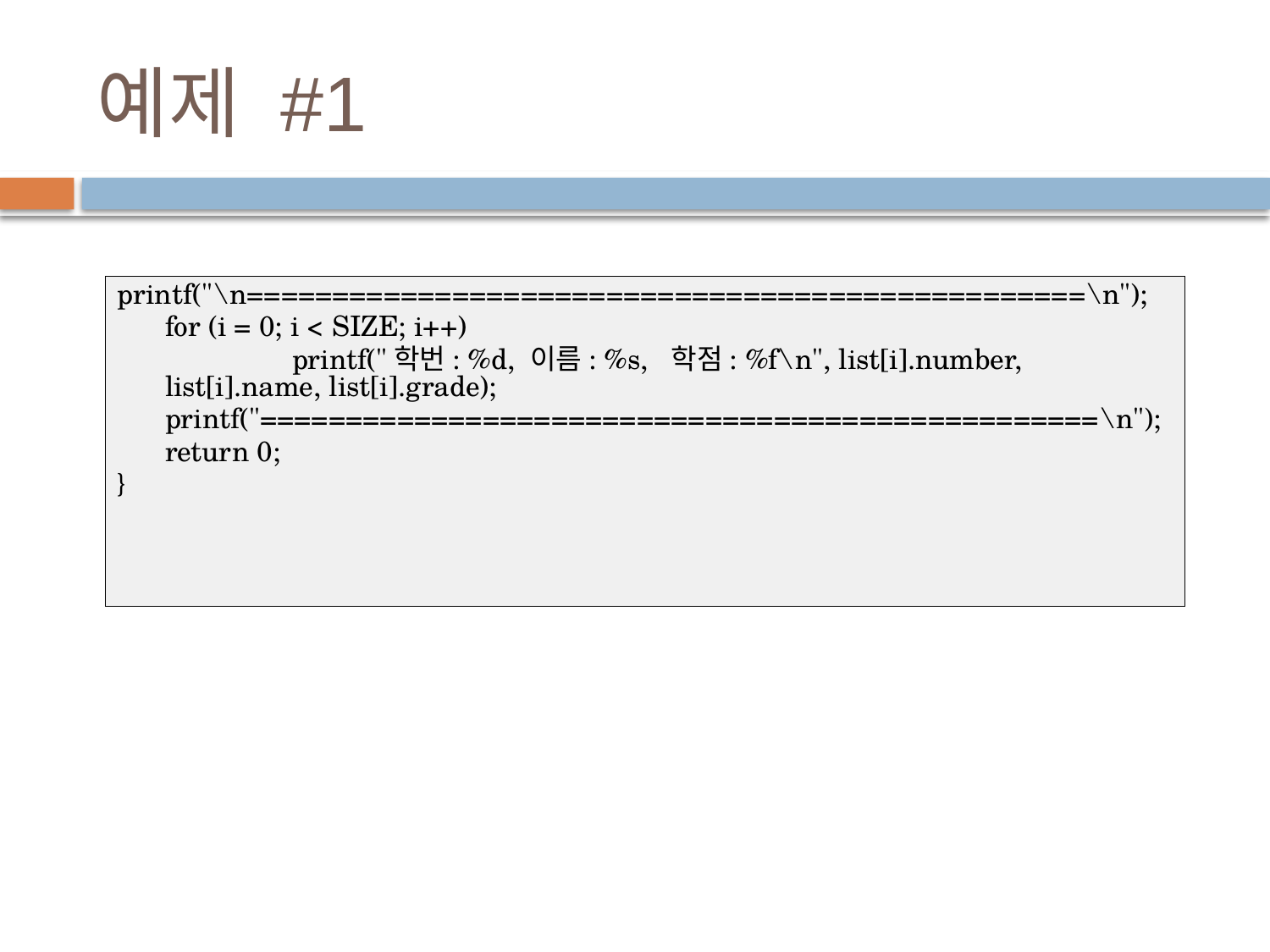

# 예제 #1
printf("\n=================================================\n");
	for (i = 0; i < SIZE; i++)
		printf("학번: %d, 이름: %s,  학점: %f\n", list[i].number, list[i].name, list[i].grade);
	printf("=================================================\n");
	return 0;
}